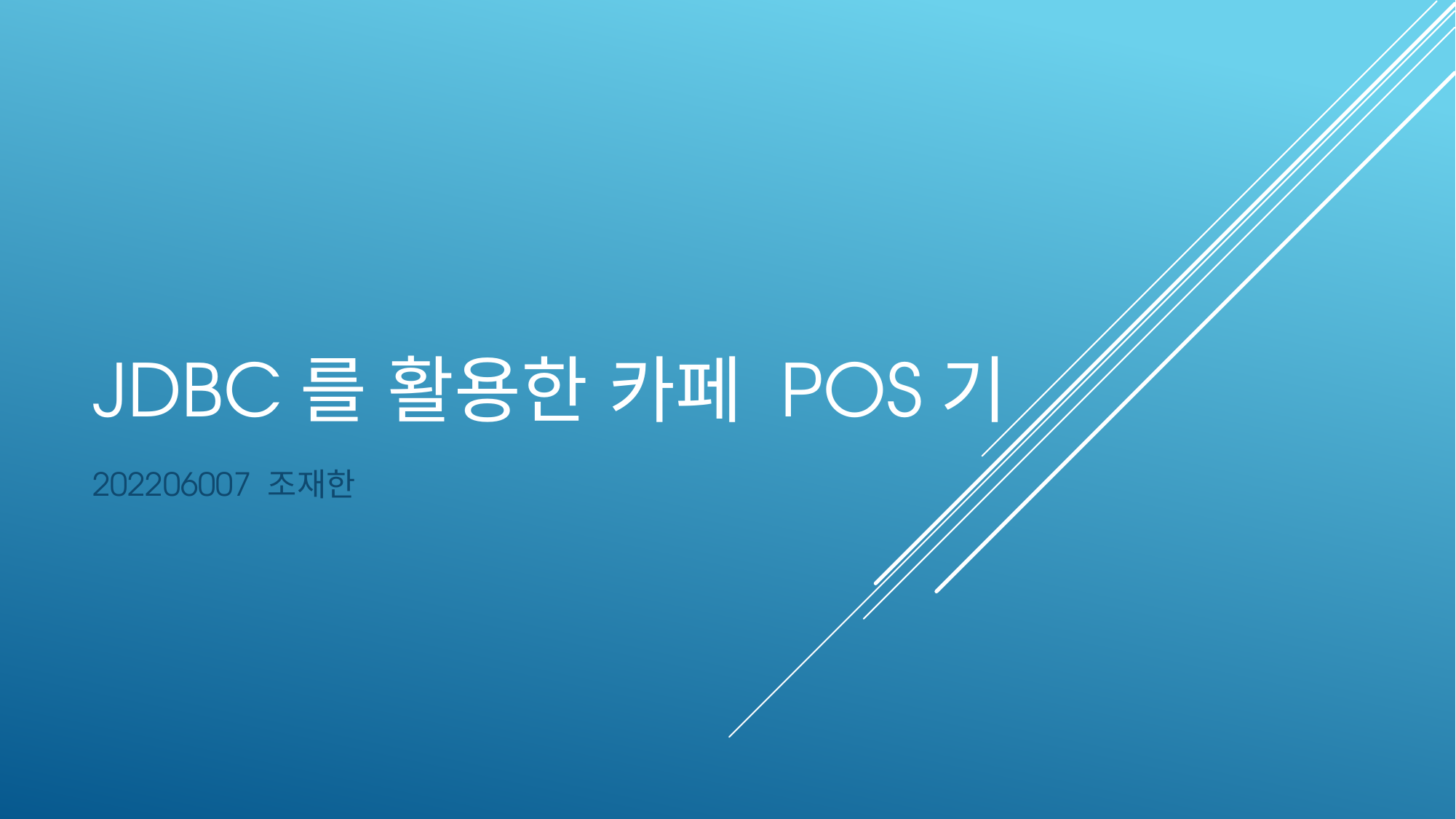

# JDBC를 활용한 카페 POS기
202206007 조재한